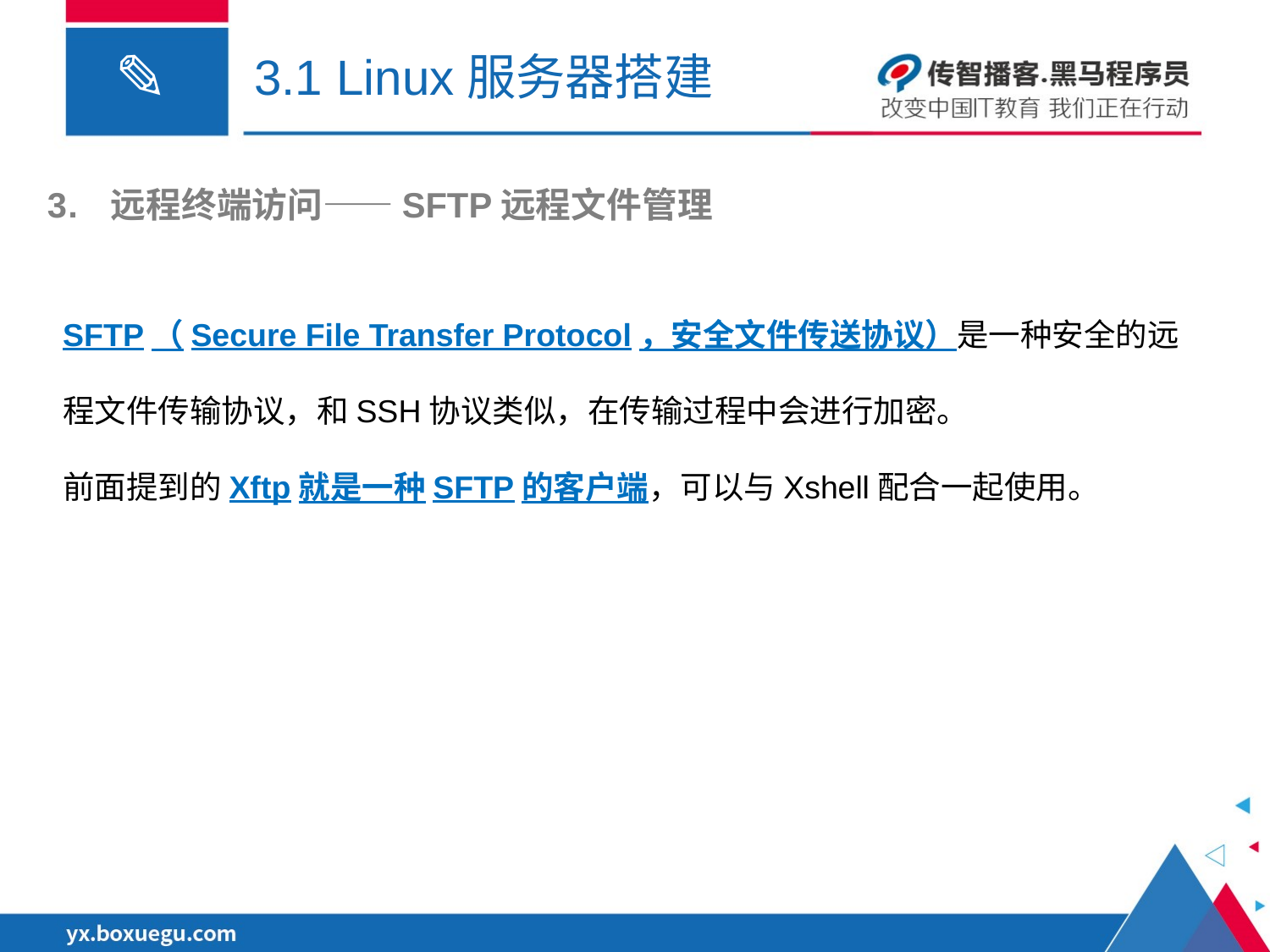

# 3.1 Linux服务器搭建
远程终端访问——SFTP远程文件管理
SFTP（Secure File Transfer Protocol，安全文件传送协议）是一种安全的远程文件传输协议，和SSH协议类似，在传输过程中会进行加密。
前面提到的Xftp就是一种SFTP的客户端，可以与Xshell配合一起使用。